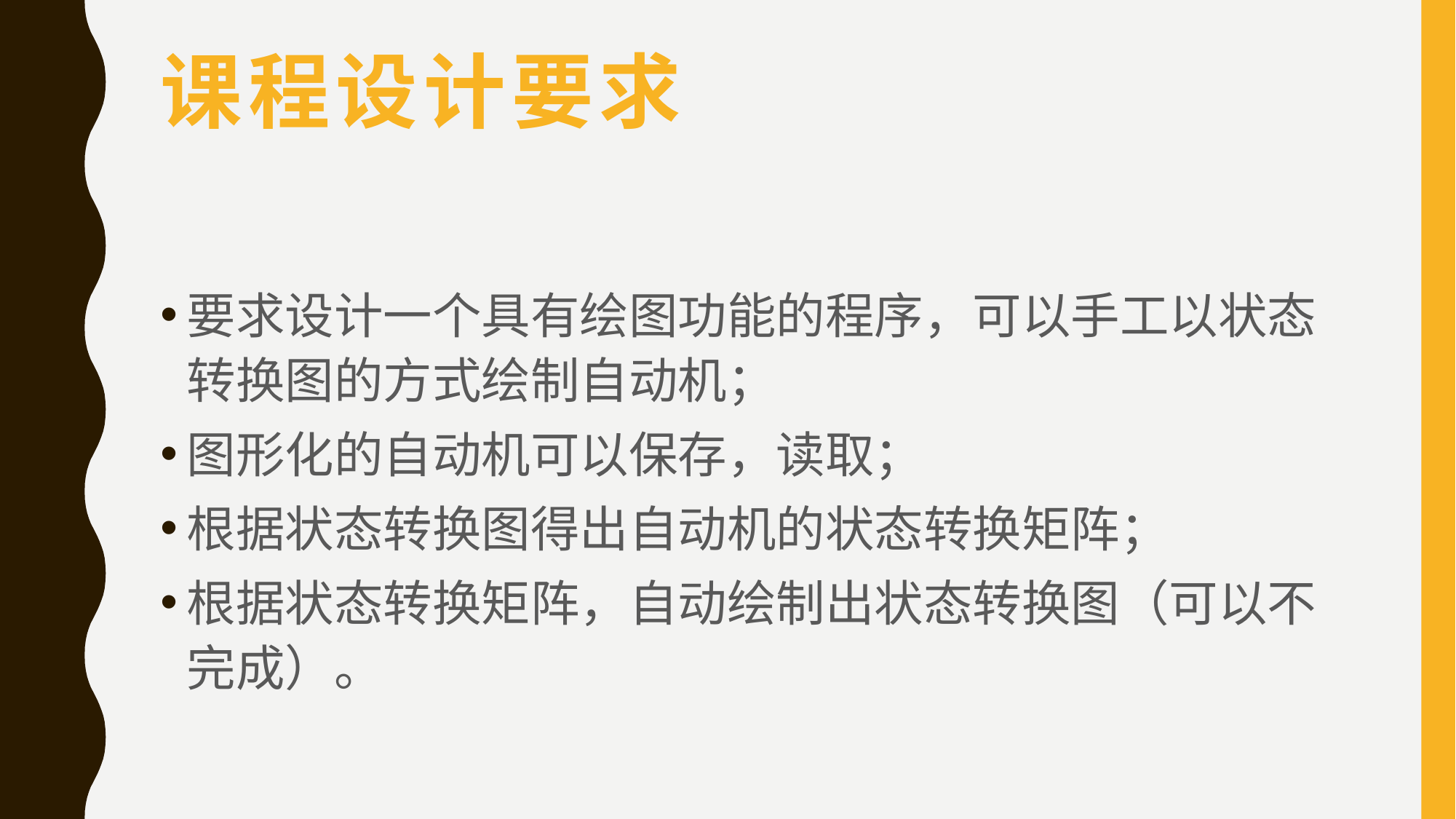

# 课程设计要求
要求设计一个具有绘图功能的程序，可以手工以状态转换图的方式绘制自动机；
图形化的自动机可以保存，读取；
根据状态转换图得出自动机的状态转换矩阵；
根据状态转换矩阵，自动绘制出状态转换图（可以不完成）。